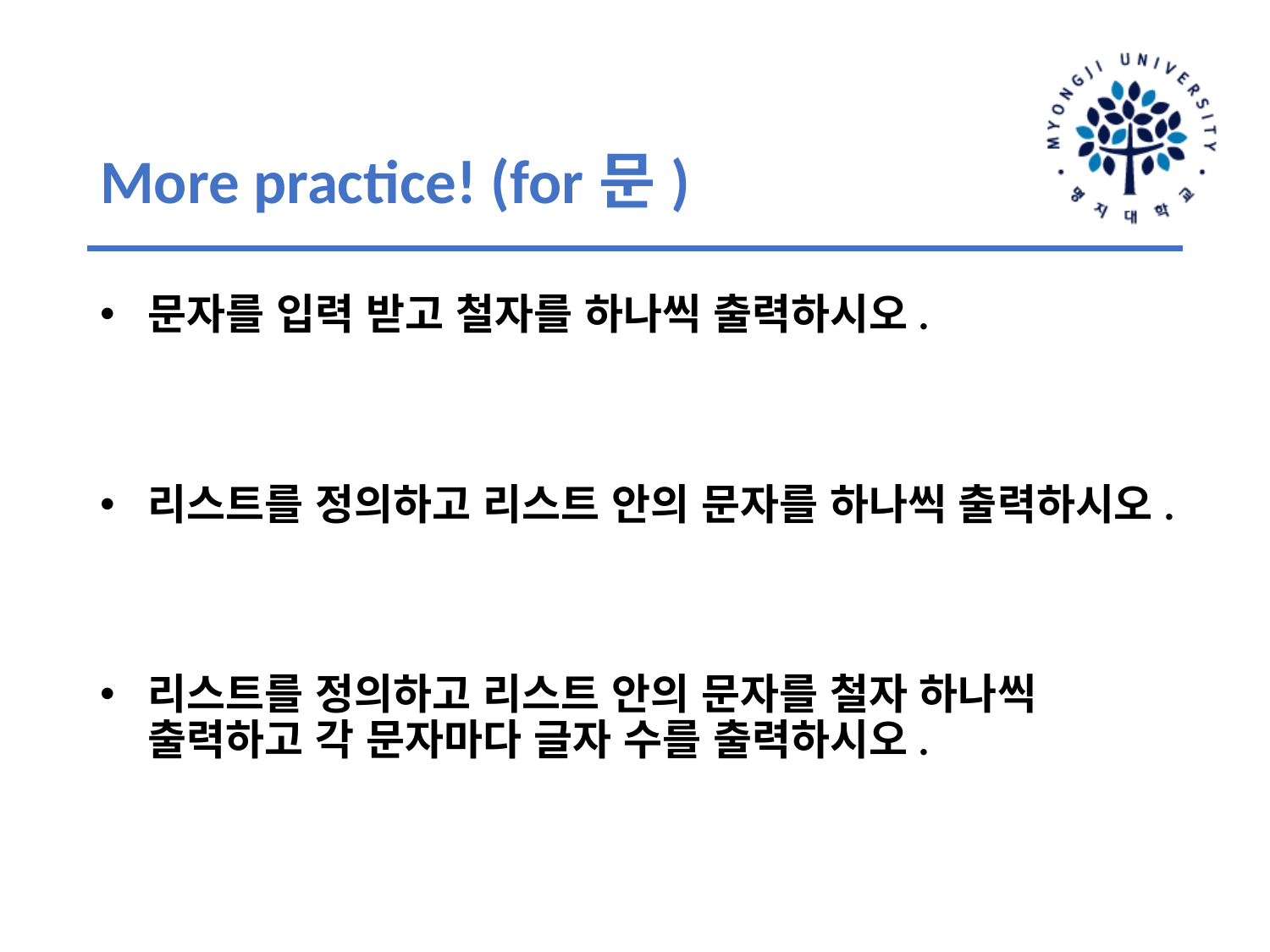

# More practice! (for문)
문자를 입력 받고 철자를 하나씩 출력하시오.

리스트를 정의하고 리스트 안의 문자를 하나씩 출력하시오.

리스트를 정의하고 리스트 안의 문자를 철자 하나씩 출력하고 각 문자마다 글자 수를 출력하시오.